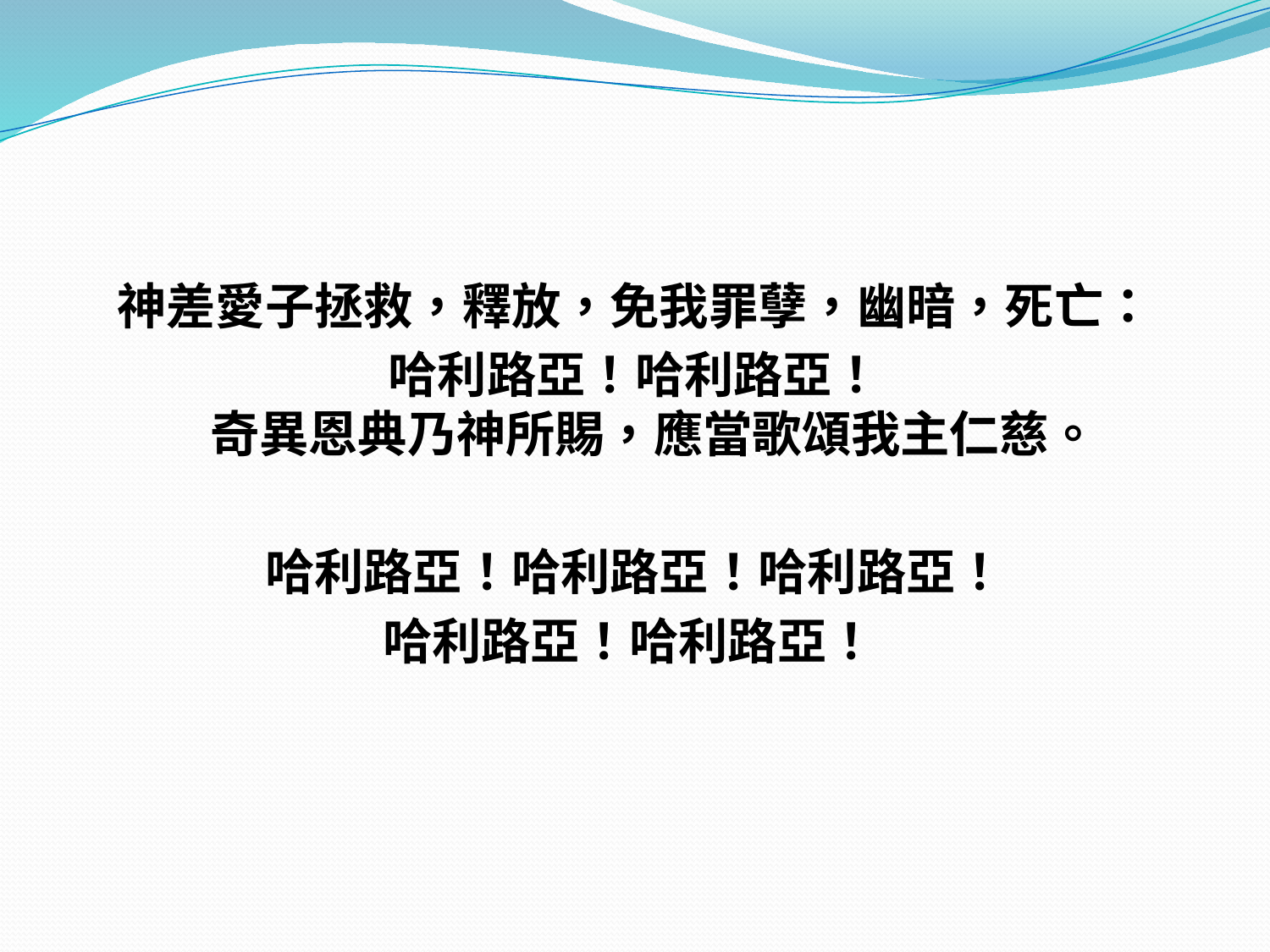

#
神差愛子拯救，釋放，免我罪孽，幽暗，死亡：
哈利路亞！哈利路亞！
奇異恩典乃神所賜，應當歌頌我主仁慈。

哈利路亞！哈利路亞！哈利路亞！
哈利路亞！哈利路亞！